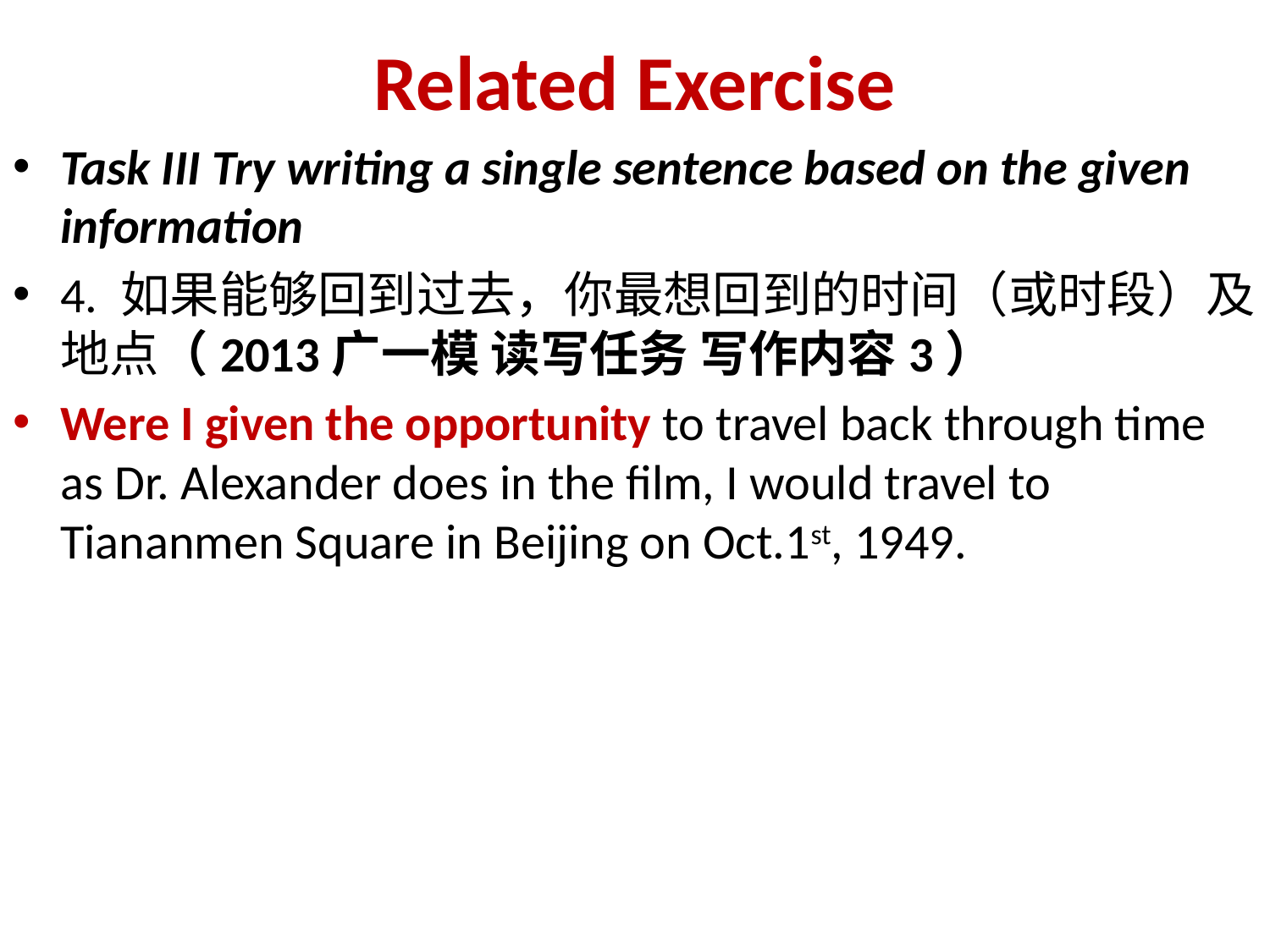

# Related Exercise
Task III Try writing a single sentence based on the given information
4. 如果能够回到过去，你最想回到的时间（或时段）及地点（2013广一模 读写任务 写作内容3）
Were I given the opportunity to travel back through time as Dr. Alexander does in the film, I would travel to Tiananmen Square in Beijing on Oct.1st, 1949.